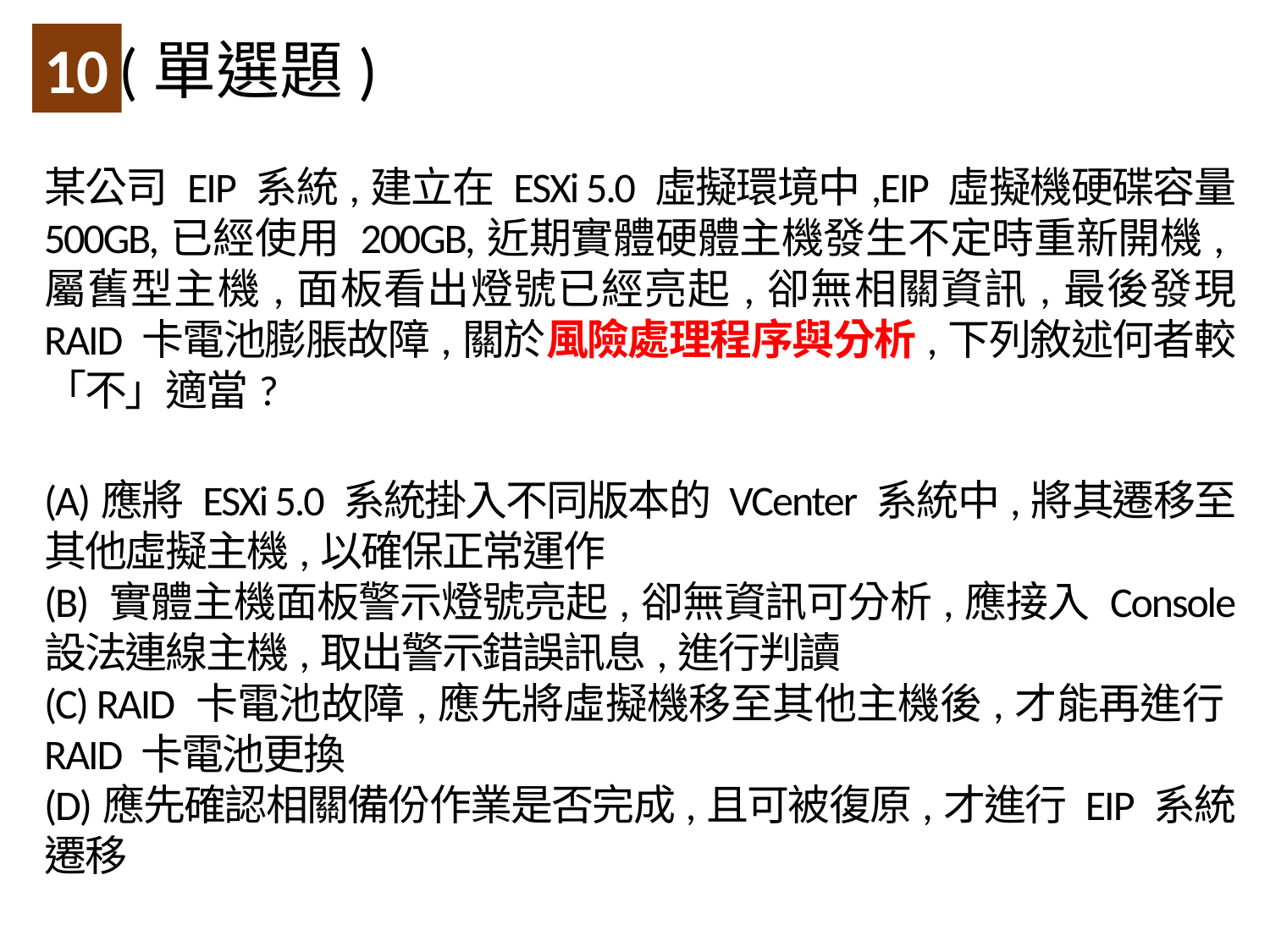

(單選題)
10
某公司 EIP 系統,建立在 ESXi 5.0 虛擬環境中,EIP 虛擬機硬碟容量 500GB,已經使用 200GB,近期實體硬體主機發生不定時重新開機,屬舊型主機,面板看出燈號已經亮起,卻無相關資訊,最後發現 RAID 卡電池膨脹故障,關於風險處理程序與分析,下列敘述何者較「不」適當?

(A)應將 ESXi 5.0 系統掛入不同版本的 VCenter 系統中,將其遷移至其他虛擬主機,以確保正常運作
(B) 實體主機面板警示燈號亮起,卻無資訊可分析,應接入 Console 設法連線主機,取出警示錯誤訊息,進行判讀
(C) RAID 卡電池故障,應先將虛擬機移至其他主機後,才能再進行RAID 卡電池更換
(D)應先確認相關備份作業是否完成,且可被復原,才進行 EIP 系統遷移